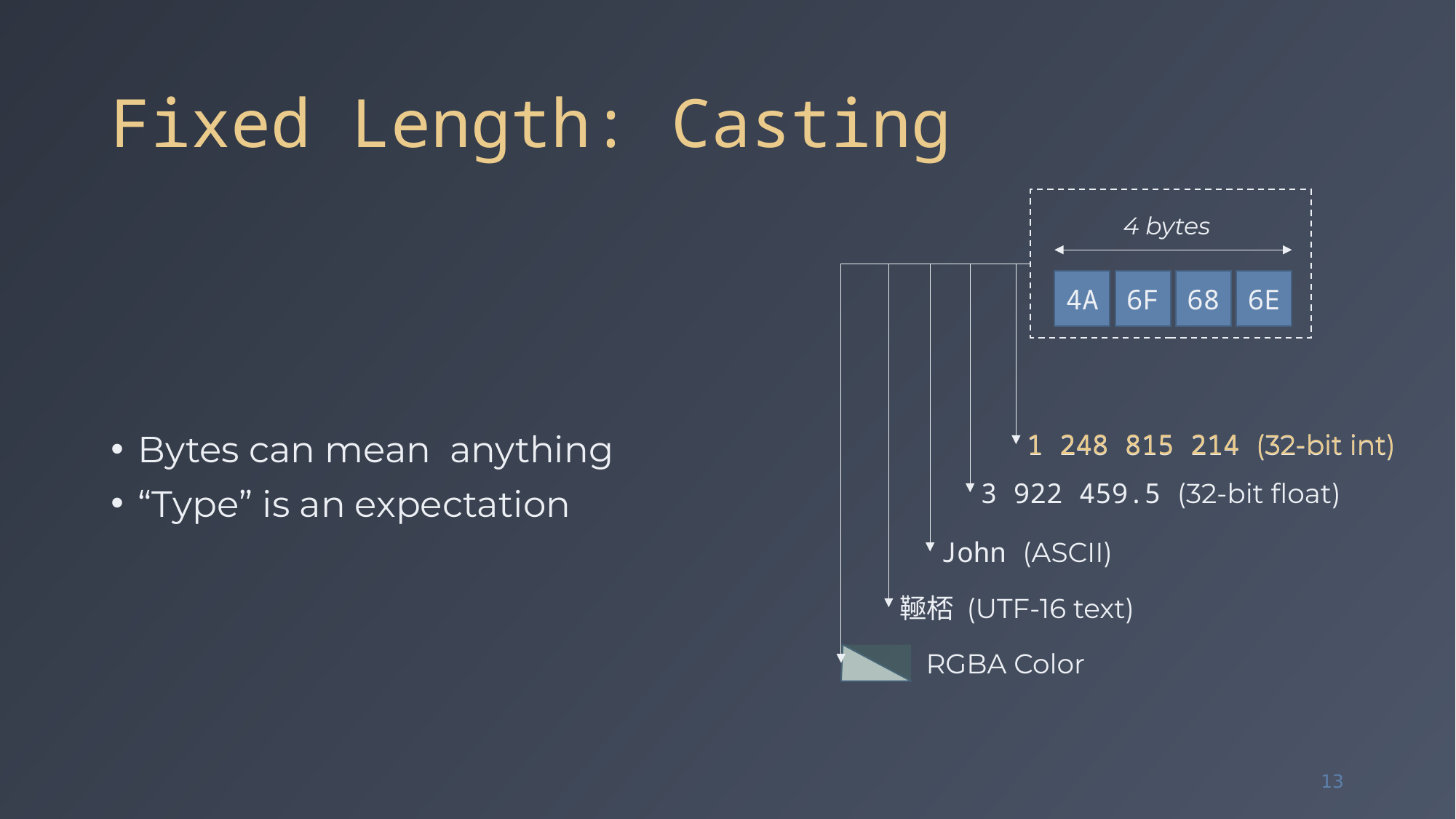

# Fixed Length: Casting

4 bytes
Bytes can mean  anything
“Type” is an expectation
4A
6F
68
6E
1 248 815 214 (32-bit int)
1 248 815 214 (32-bit int)
3 922 459.5 (32-bit float)
John (ASCII)
䩯桮 (UTF-16 text)
RGBA Color

13